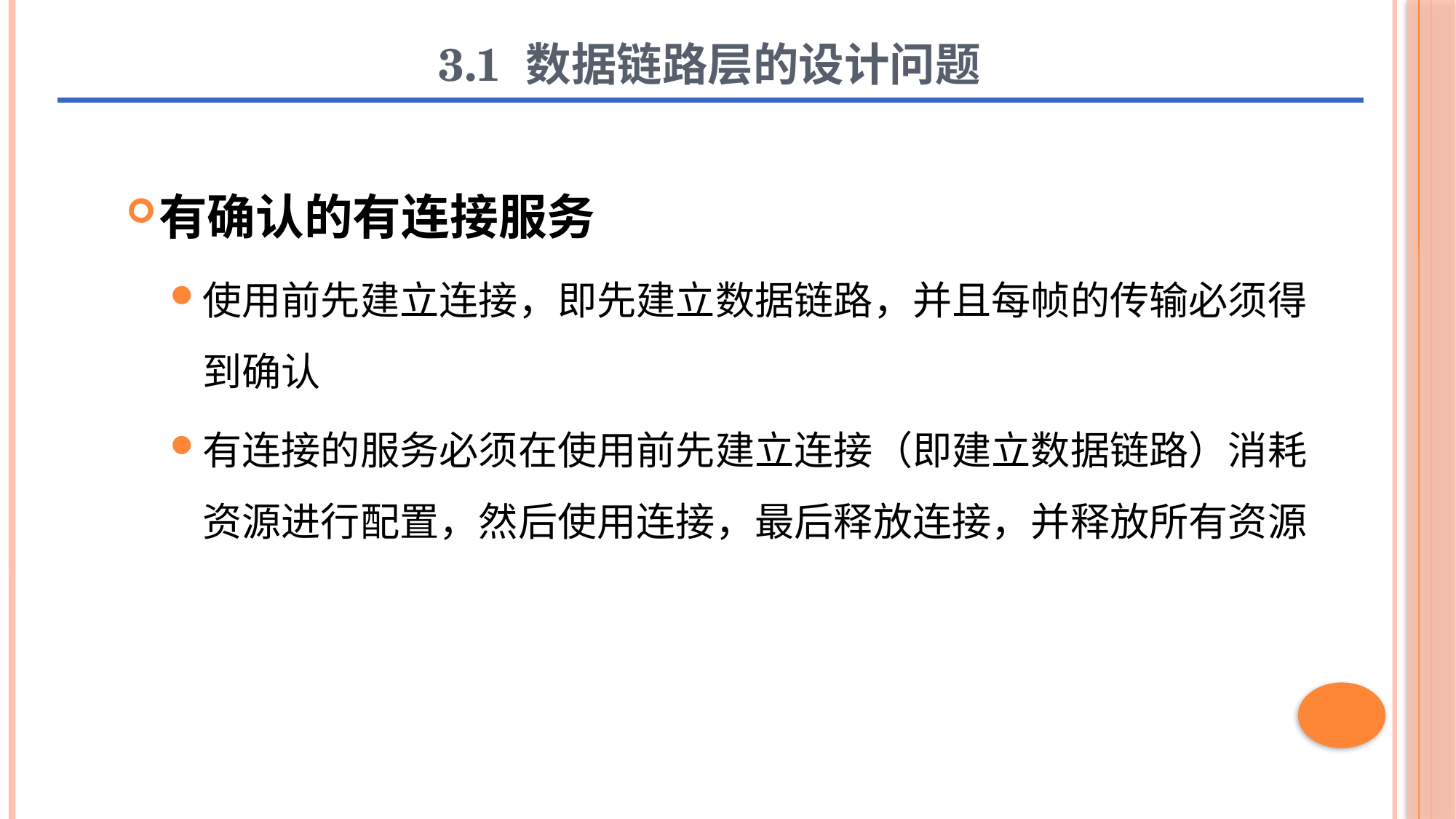

# 3.1 数据链路层的设计问题
有确认的有连接服务
使用前先建立连接，即先建立数据链路，并且每帧的传输必须得到确认
有连接的服务必须在使用前先建立连接（即建立数据链路）消耗资源进行配置，然后使用连接，最后释放连接，并释放所有资源